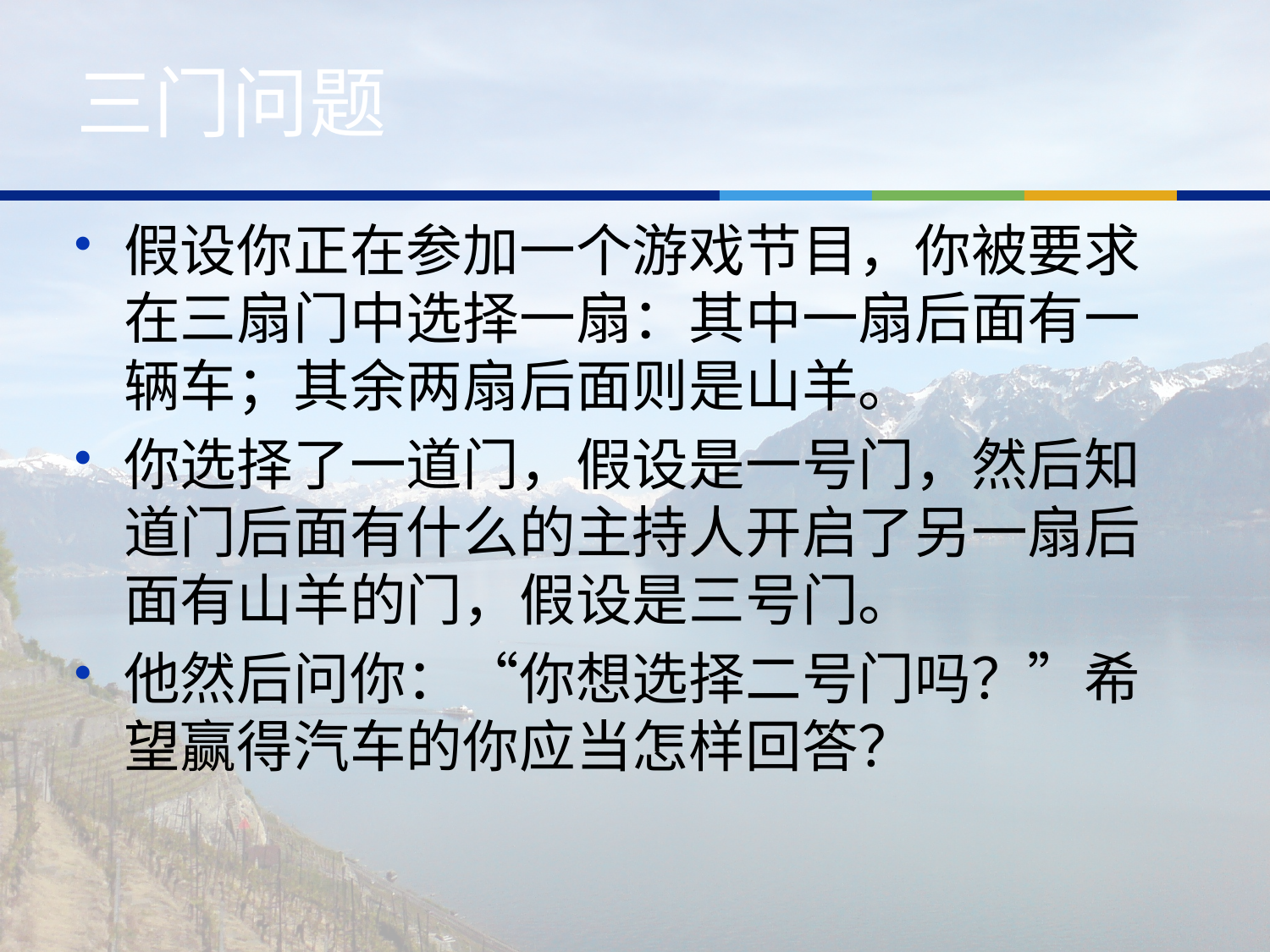

# 三门问题
假设你正在参加一个游戏节目，你被要求在三扇门中选择一扇：其中一扇后面有一辆车；其余两扇后面则是山羊。
你选择了一道门，假设是一号门，然后知道门后面有什么的主持人开启了另一扇后面有山羊的门，假设是三号门。
他然后问你：“你想选择二号门吗？”希望赢得汽车的你应当怎样回答？